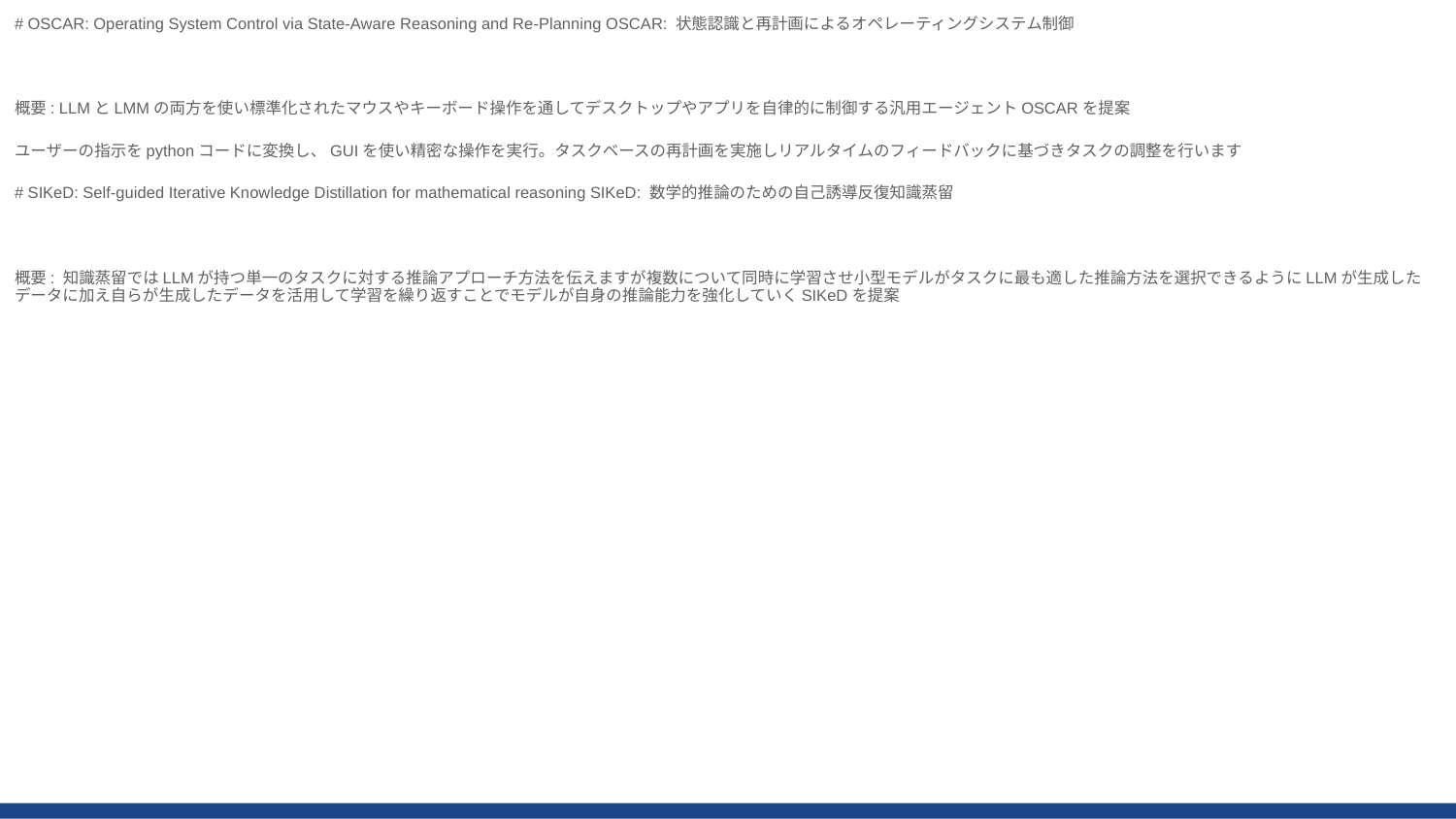

# OSCAR: Operating System Control via State-Aware Reasoning and Re-Planning OSCAR: 状態認識と再計画によるオペレーティングシステム制御

概要: LLMとLMMの両方を使い標準化されたマウスやキーボード操作を通してデスクトップやアプリを自律的に制御する汎用エージェントOSCARを提案
ユーザーの指示をpythonコードに変換し、GUIを使い精密な操作を実行。タスクベースの再計画を実施しリアルタイムのフィードバックに基づきタスクの調整を行います
# SIKeD: Self-guided Iterative Knowledge Distillation for mathematical reasoning SIKeD: 数学的推論のための自己誘導反復知識蒸留

概要: 知識蒸留ではLLMが持つ単一のタスクに対する推論アプローチ方法を伝えますが複数について同時に学習させ小型モデルがタスクに最も適した推論方法を選択できるようにLLMが生成したデータに加え自らが生成したデータを活用して学習を繰り返すことでモデルが自身の推論能力を強化していくSIKeDを提案